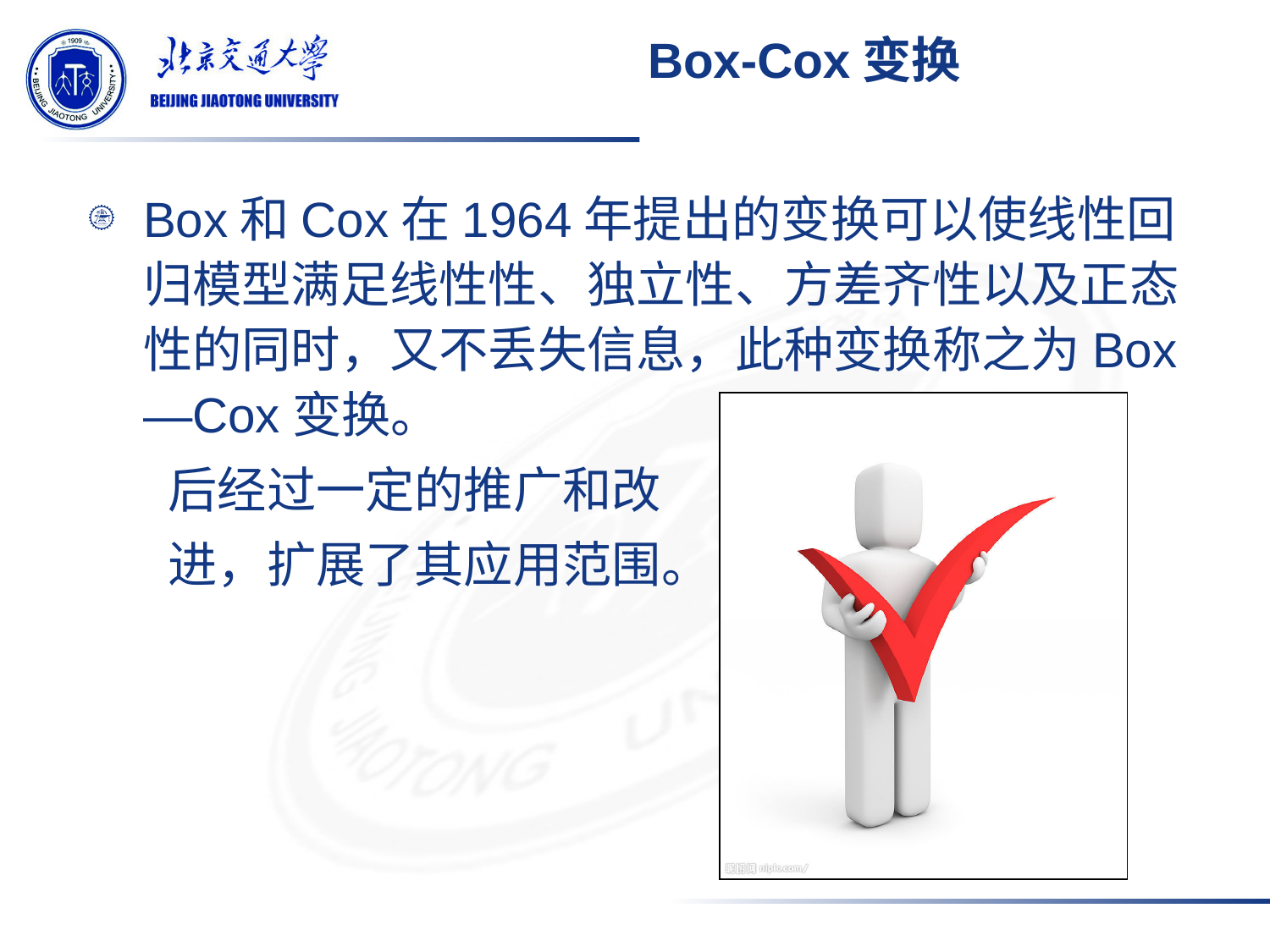

# Box-Cox变换
Box和Cox在1964年提出的变换可以使线性回归模型满足线性性、独立性、方差齐性以及正态性的同时，又不丢失信息，此种变换称之为Box—Cox变换。
后经过一定的推广和改
进，扩展了其应用范围。